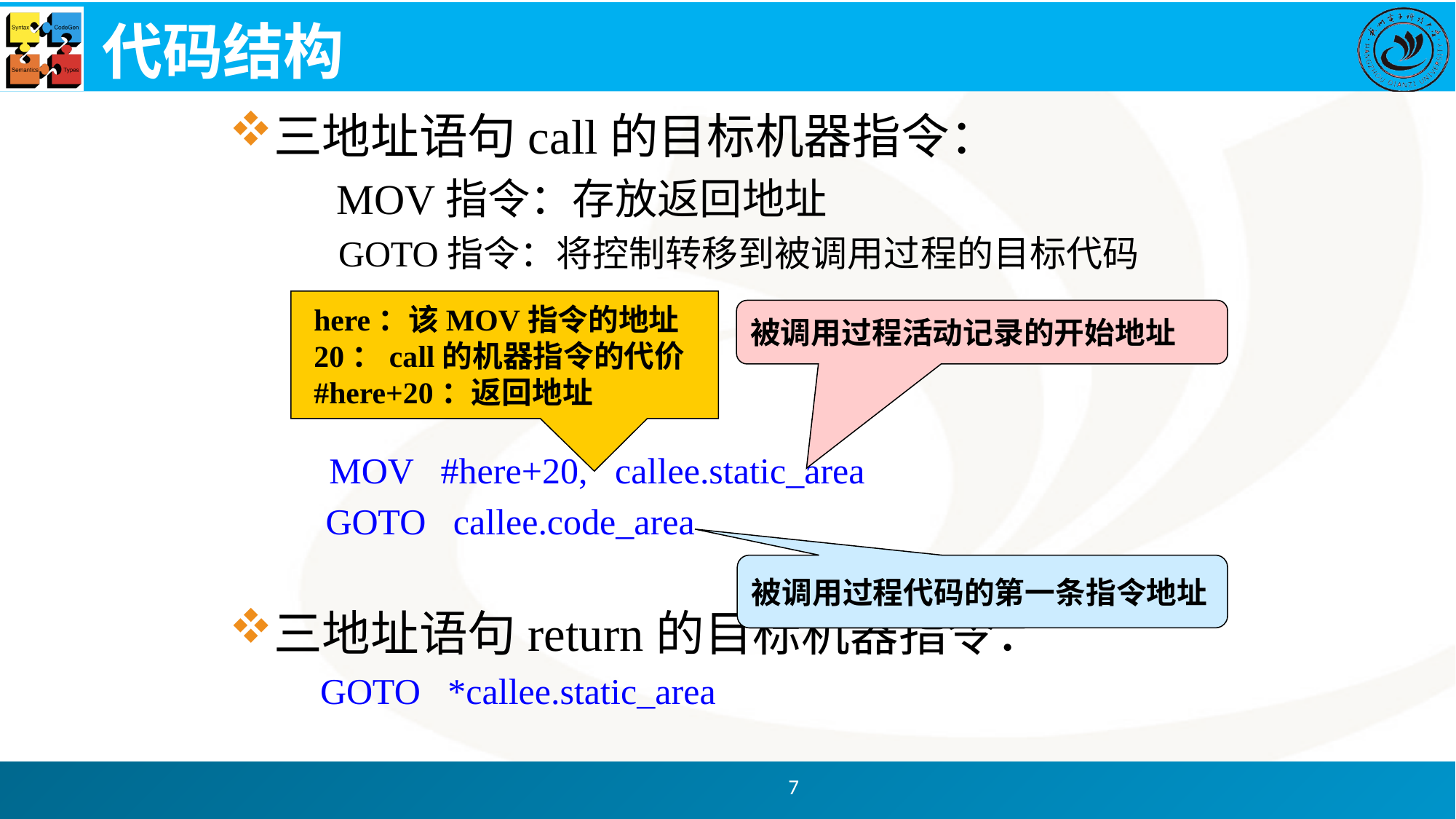

# 代码结构
三地址语句call的目标机器指令：
     MOV指令：存放返回地址
GOTO指令：将控制转移到被调用过程的目标代码

     MOV   #here+20,   callee.static_area
	 GOTO   callee.code_area

三地址语句return的目标机器指令：
    GOTO   *callee.static_area
here：该MOV指令的地址
20：call的机器指令的代价
#here+20：返回地址
被调用过程活动记录的开始地址
被调用过程代码的第一条指令地址
7